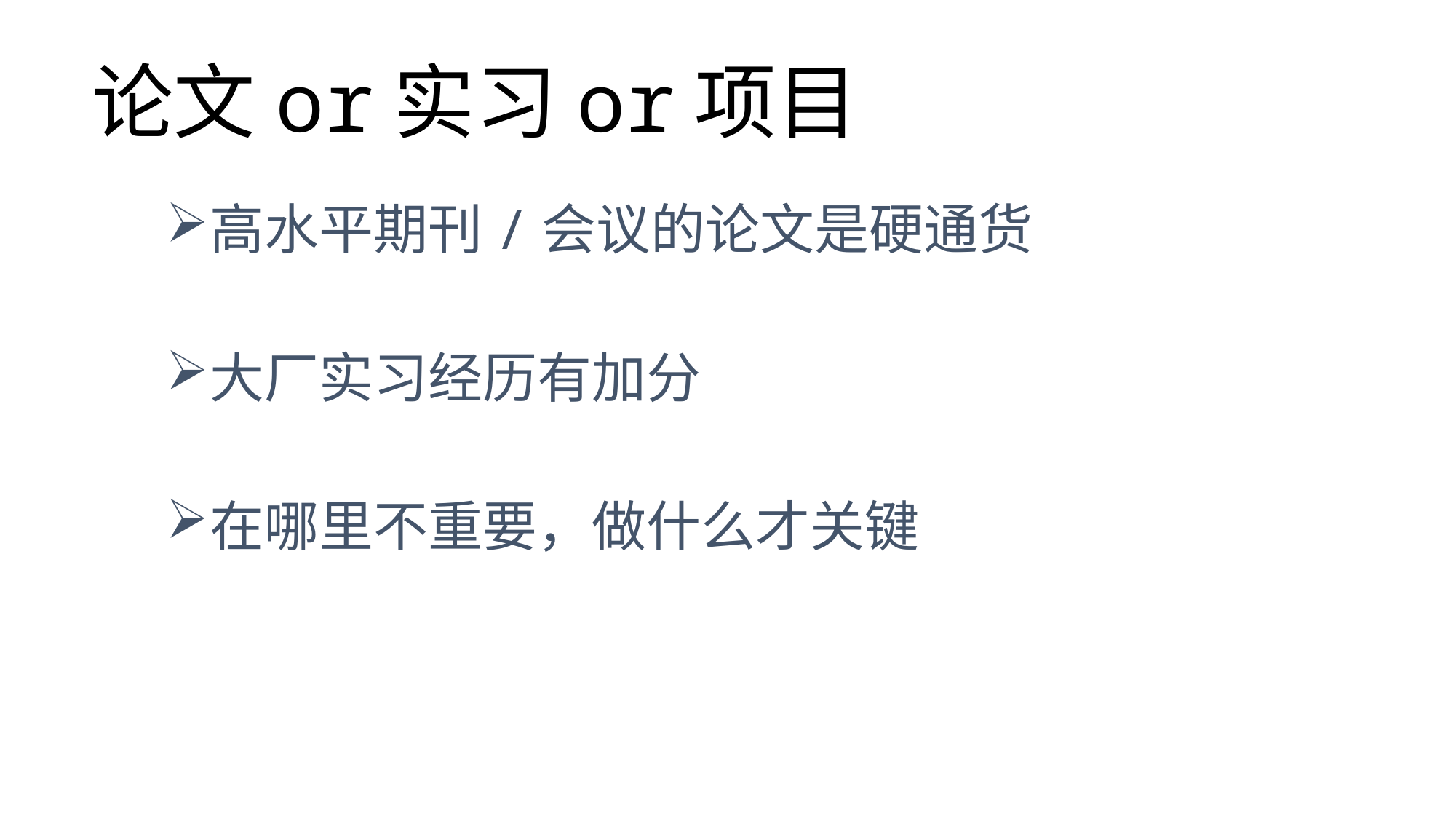

# 论文or实习or项目
高水平期刊/会议的论文是硬通货

大厂实习经历有加分

在哪里不重要，做什么才关键